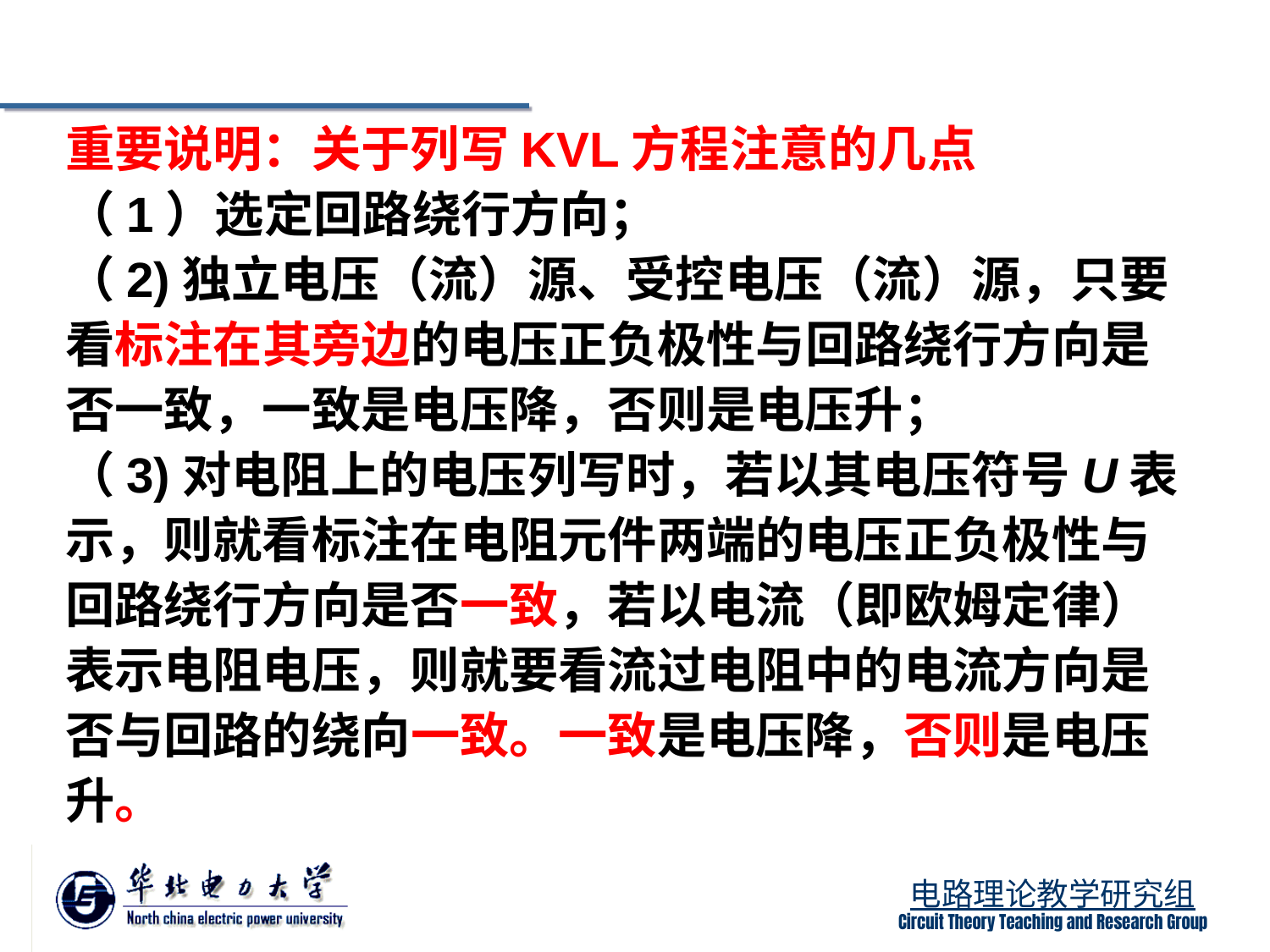

重要说明：关于列写KVL方程注意的几点
（1）选定回路绕行方向；
（2)独立电压（流）源、受控电压（流）源，只要看标注在其旁边的电压正负极性与回路绕行方向是否一致，一致是电压降，否则是电压升；
（3)对电阻上的电压列写时，若以其电压符号U表示，则就看标注在电阻元件两端的电压正负极性与回路绕行方向是否一致，若以电流（即欧姆定律）表示电阻电压，则就要看流过电阻中的电流方向是否与回路的绕向一致。一致是电压降，否则是电压升。